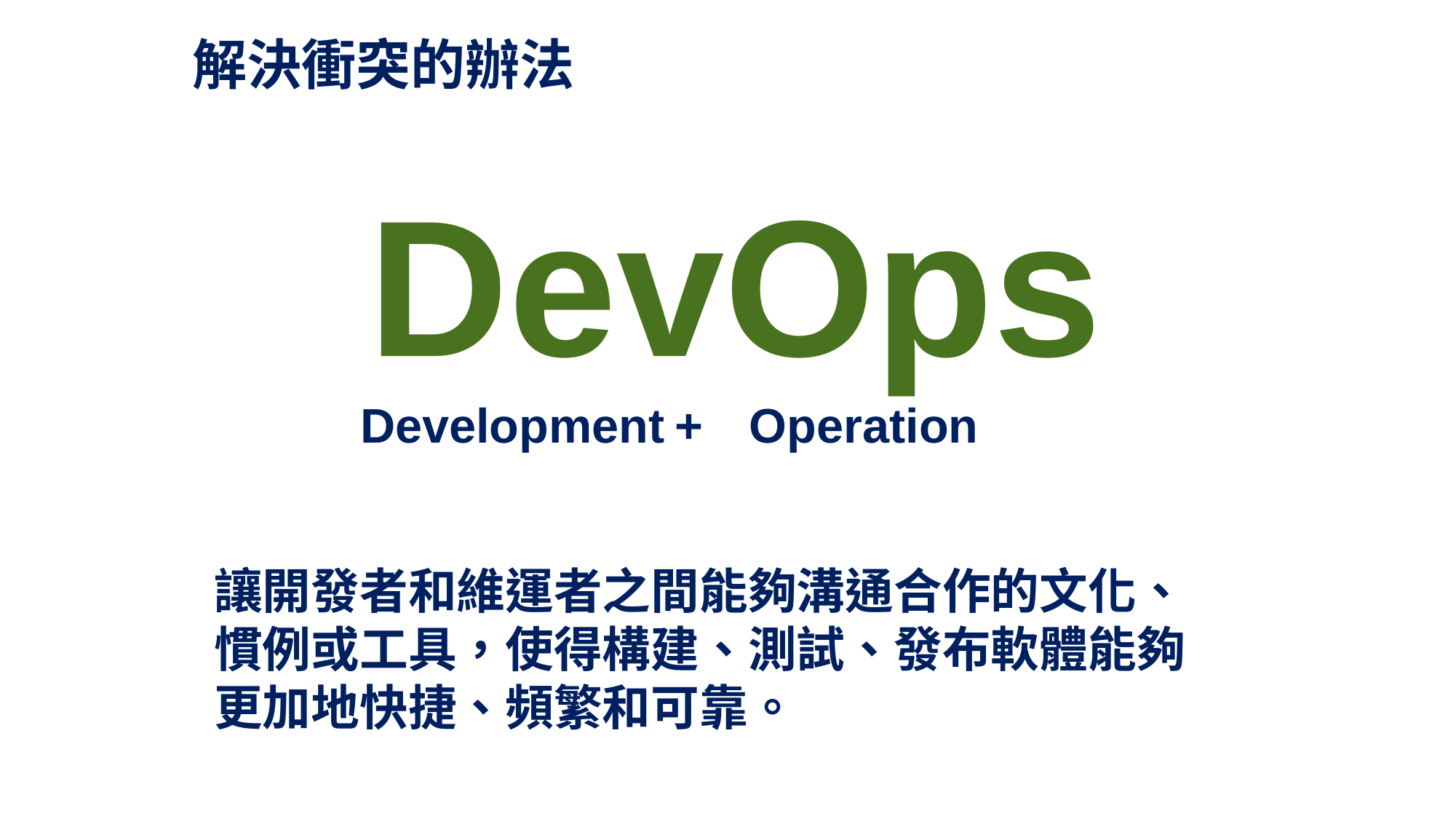

# 解決衝突的辦法
DevOps
Development
+
Operation
讓開發者和維運者之間能夠溝通合作的文化、慣例或工具，使得構建、測試、發布軟體能夠更加地快捷、頻繁和可靠。